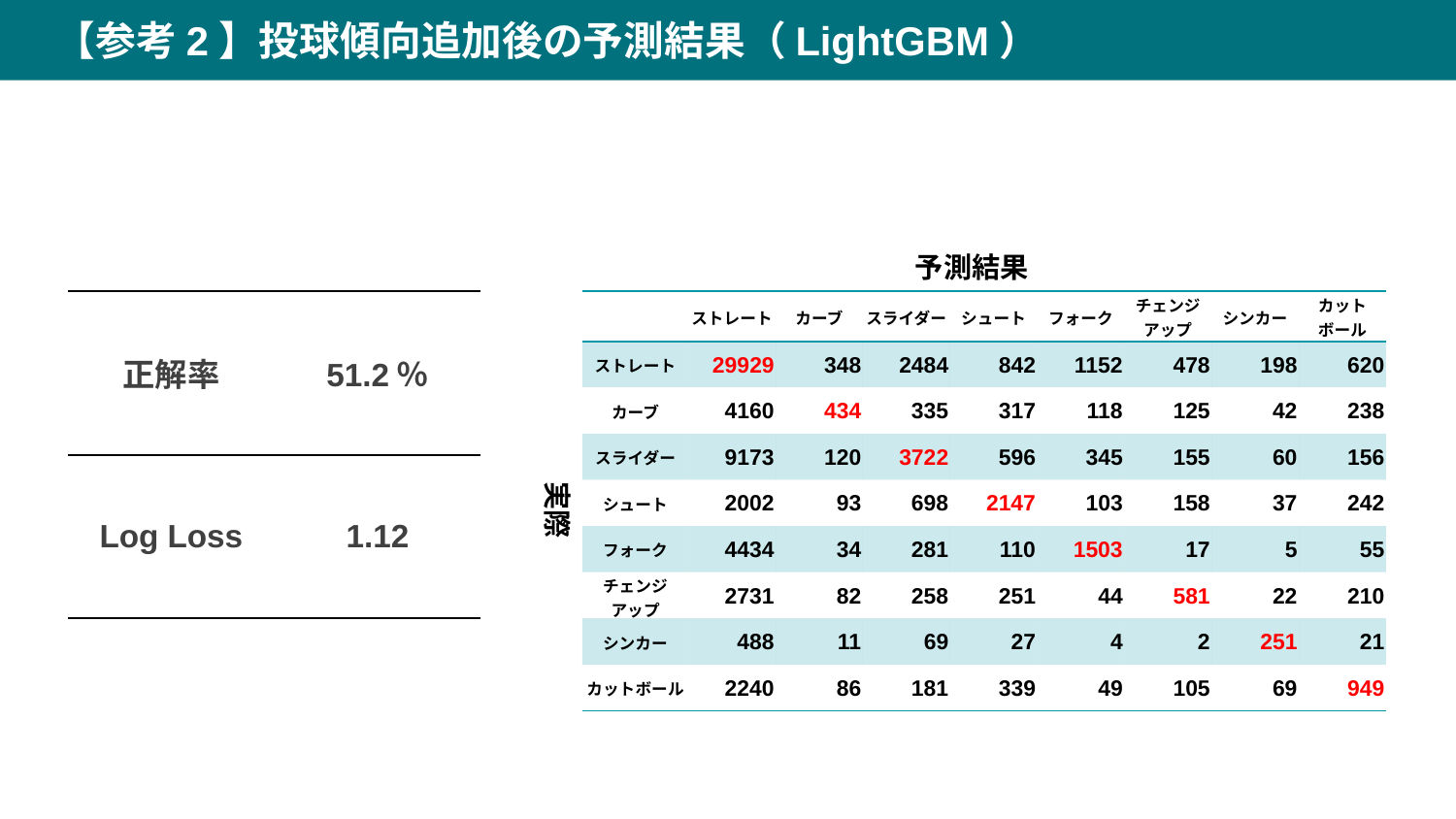

【参考2】投球傾向追加後の予測結果（LightGBM）
予測結果
| 正解率 | 51.2％ |
| --- | --- |
| Log Loss | 1.12 |
|  | ストレート | カーブ | スライダー | シュート | フォーク | チェンジ アップ | シンカー | カット ボール |
| --- | --- | --- | --- | --- | --- | --- | --- | --- |
| ストレート | 29929 | 348 | 2484 | 842 | 1152 | 478 | 198 | 620 |
| カーブ | 4160 | 434 | 335 | 317 | 118 | 125 | 42 | 238 |
| スライダー | 9173 | 120 | 3722 | 596 | 345 | 155 | 60 | 156 |
| シュート | 2002 | 93 | 698 | 2147 | 103 | 158 | 37 | 242 |
| フォーク | 4434 | 34 | 281 | 110 | 1503 | 17 | 5 | 55 |
| チェンジ アップ | 2731 | 82 | 258 | 251 | 44 | 581 | 22 | 210 |
| シンカー | 488 | 11 | 69 | 27 | 4 | 2 | 251 | 21 |
| カットボール | 2240 | 86 | 181 | 339 | 49 | 105 | 69 | 949 |
実際